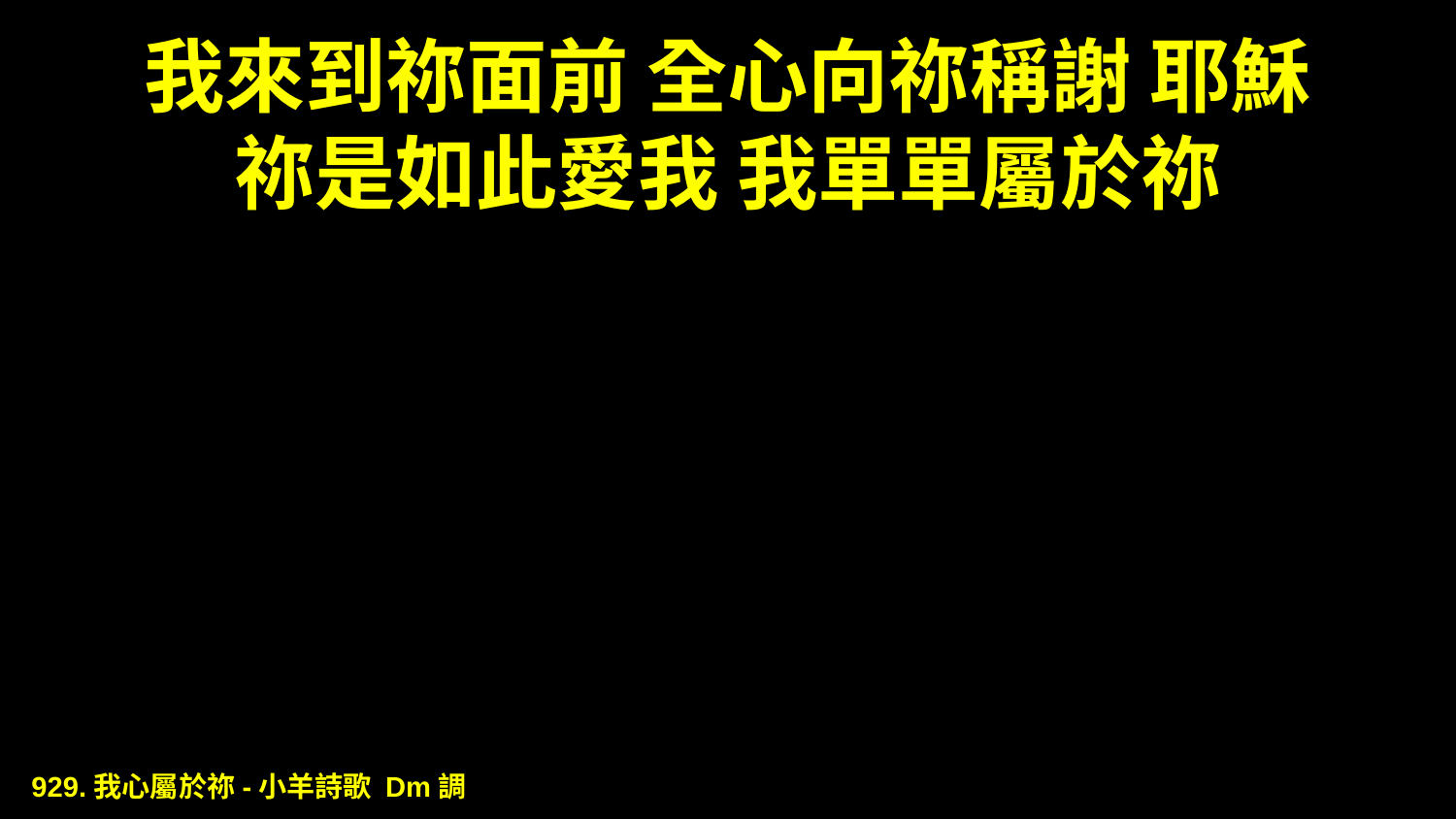

# 我來到祢面前 全心向祢稱謝 耶穌 祢是如此愛我 我單單屬於祢
929.我心屬於祢-小羊詩歌 Dm調